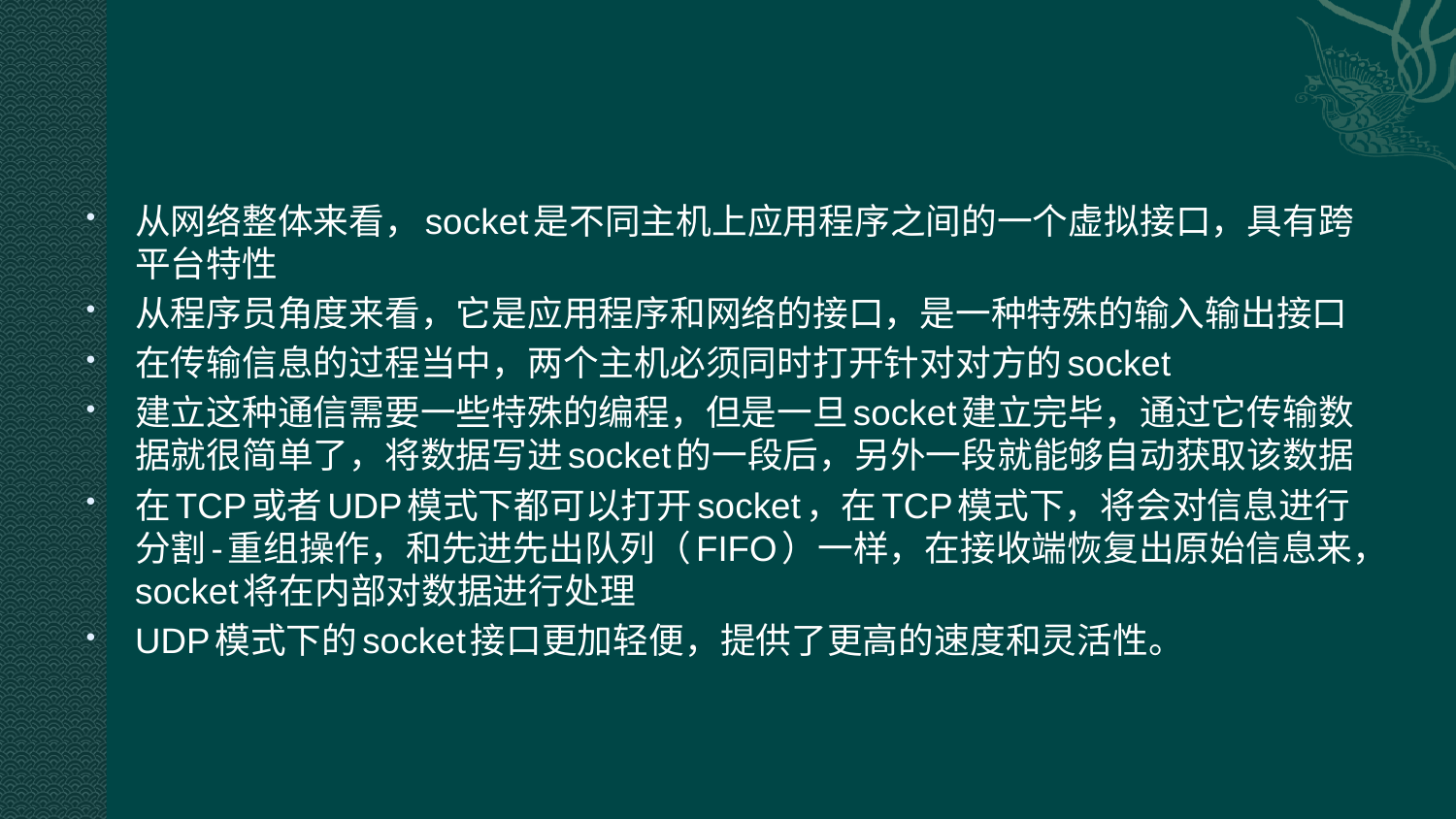

#
从网络整体来看，socket是不同主机上应用程序之间的一个虚拟接口，具有跨平台特性
从程序员角度来看，它是应用程序和网络的接口，是一种特殊的输入输出接口
在传输信息的过程当中，两个主机必须同时打开针对对方的socket
建立这种通信需要一些特殊的编程，但是一旦socket建立完毕，通过它传输数据就很简单了，将数据写进socket的一段后，另外一段就能够自动获取该数据
在TCP或者UDP模式下都可以打开socket，在TCP模式下，将会对信息进行分割-重组操作，和先进先出队列（FIFO）一样，在接收端恢复出原始信息来，socket将在内部对数据进行处理
UDP模式下的socket接口更加轻便，提供了更高的速度和灵活性。